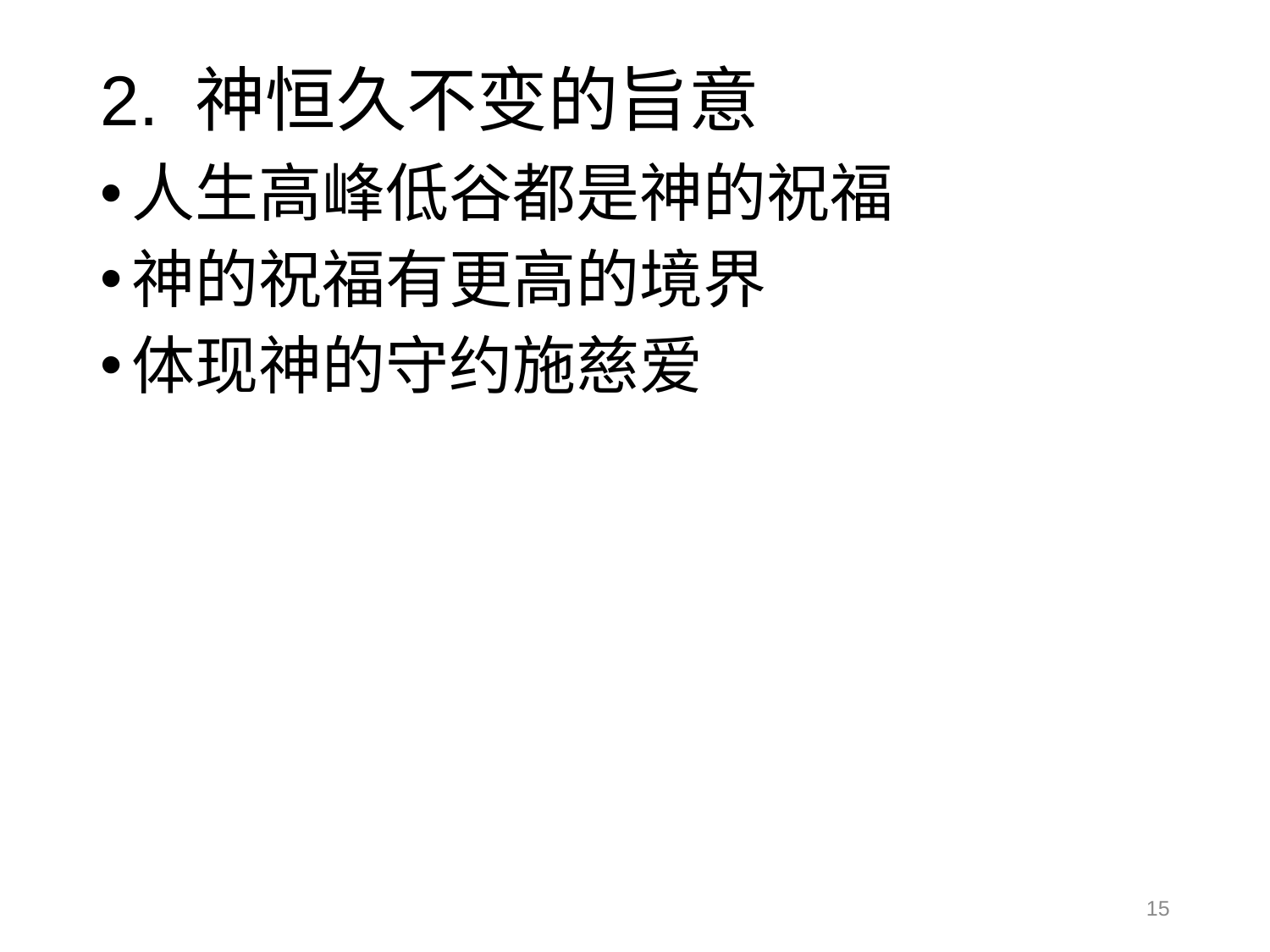

# 2. 神恒久不变的旨意
人生高峰低谷都是神的祝福
神的祝福有更高的境界
体现神的守约施慈爱
15